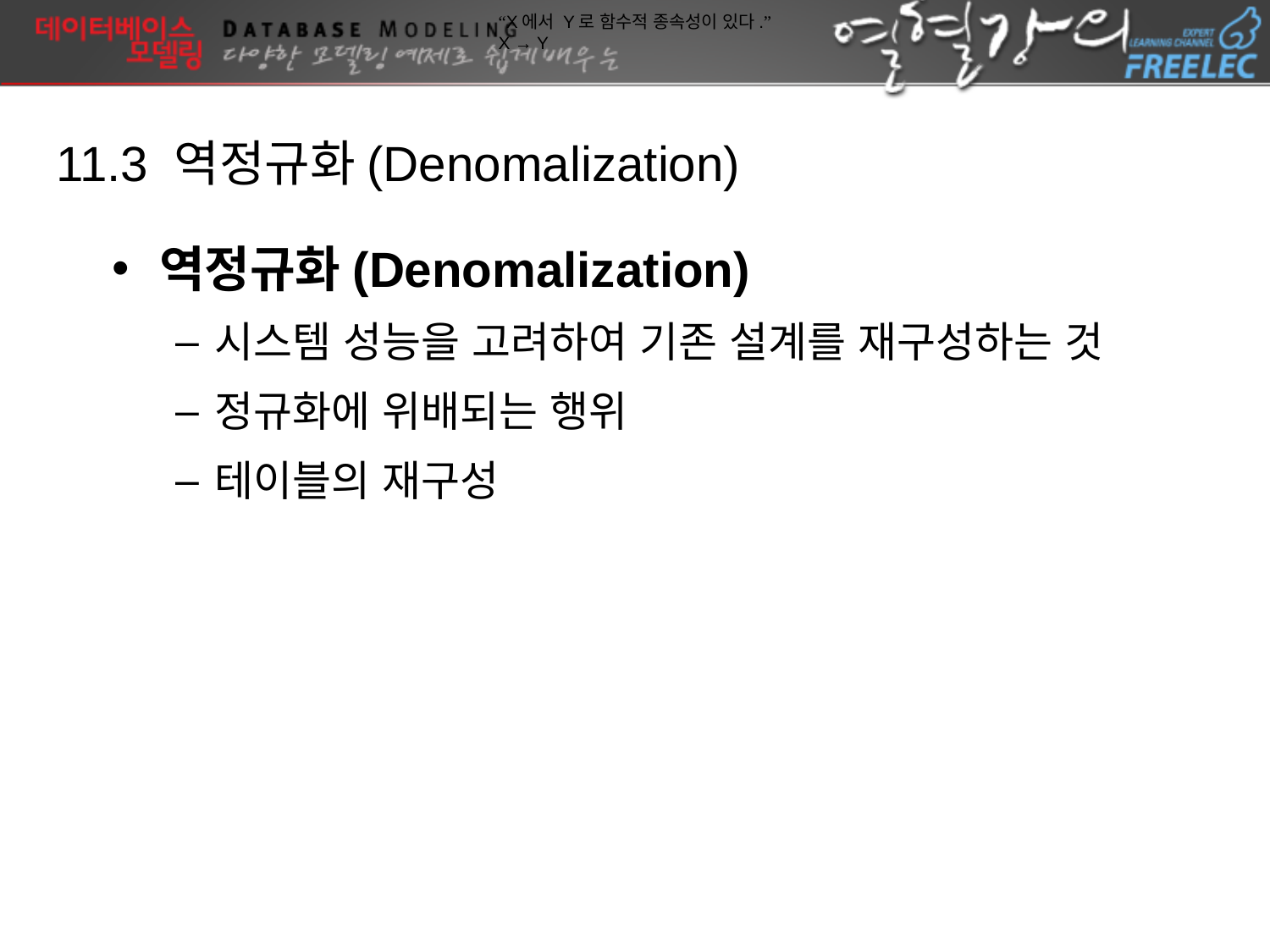

“X에서 Y로 함수적 종속성이 있다.”
X → Y
11.3 역정규화(Denomalization)
역정규화(Denomalization)
시스템 성능을 고려하여 기존 설계를 재구성하는 것
정규화에 위배되는 행위
테이블의 재구성